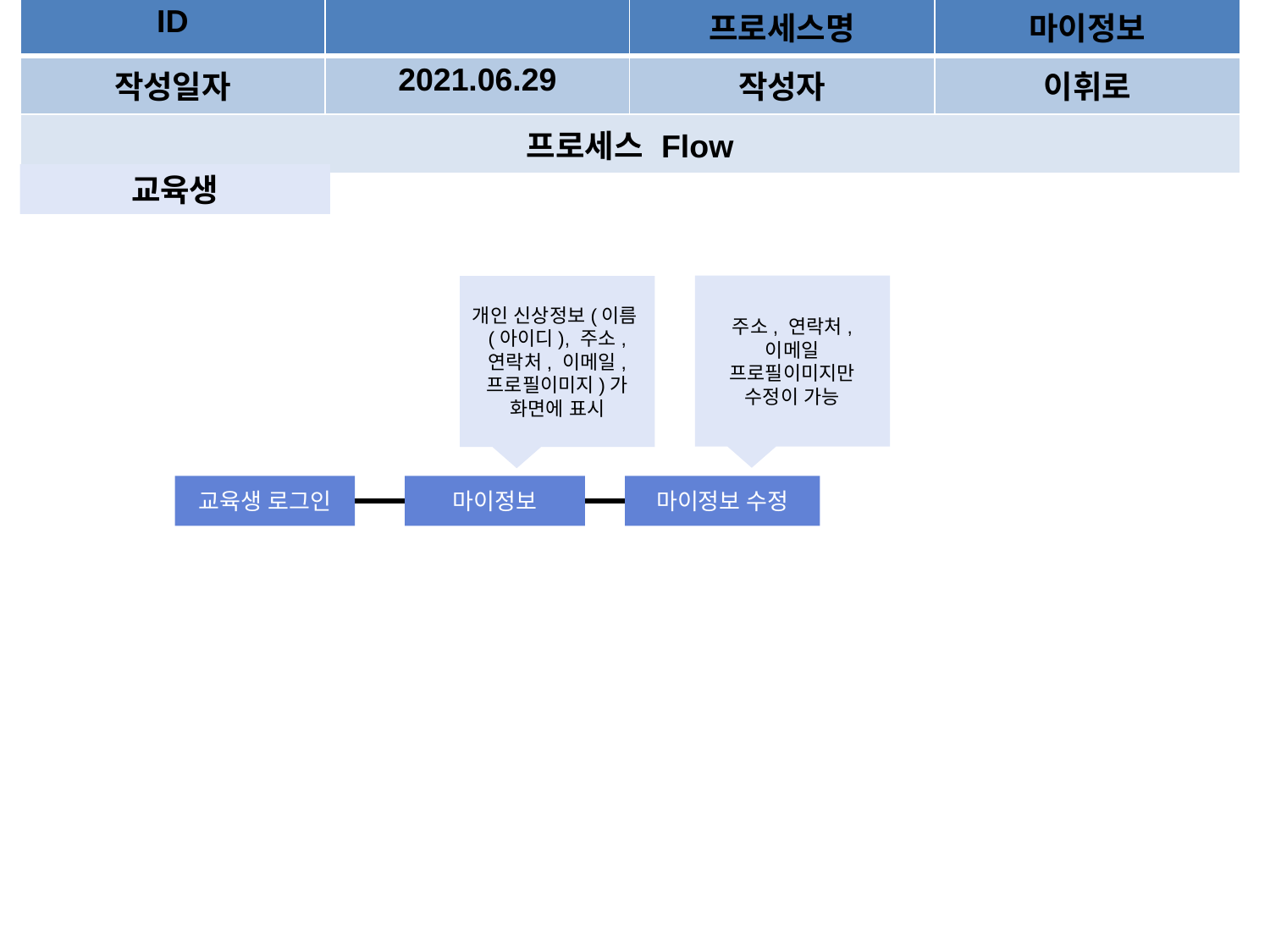

| ID |  |  | 프로세스명 | 마이정보 |
| --- | --- | --- | --- | --- |
| 작성일자 |  | 2021.06.29 | 작성자 | 이휘로 |
| 프로세스 Flow |  |  |  |  |
교육생
주소, 연락처, 이메일 프로필이미지만 수정이 가능
개인 신상정보(이름(아이디), 주소, 연락처, 이메일, 프로필이미지)가 화면에 표시
교육생 로그인
마이정보
마이정보 수정